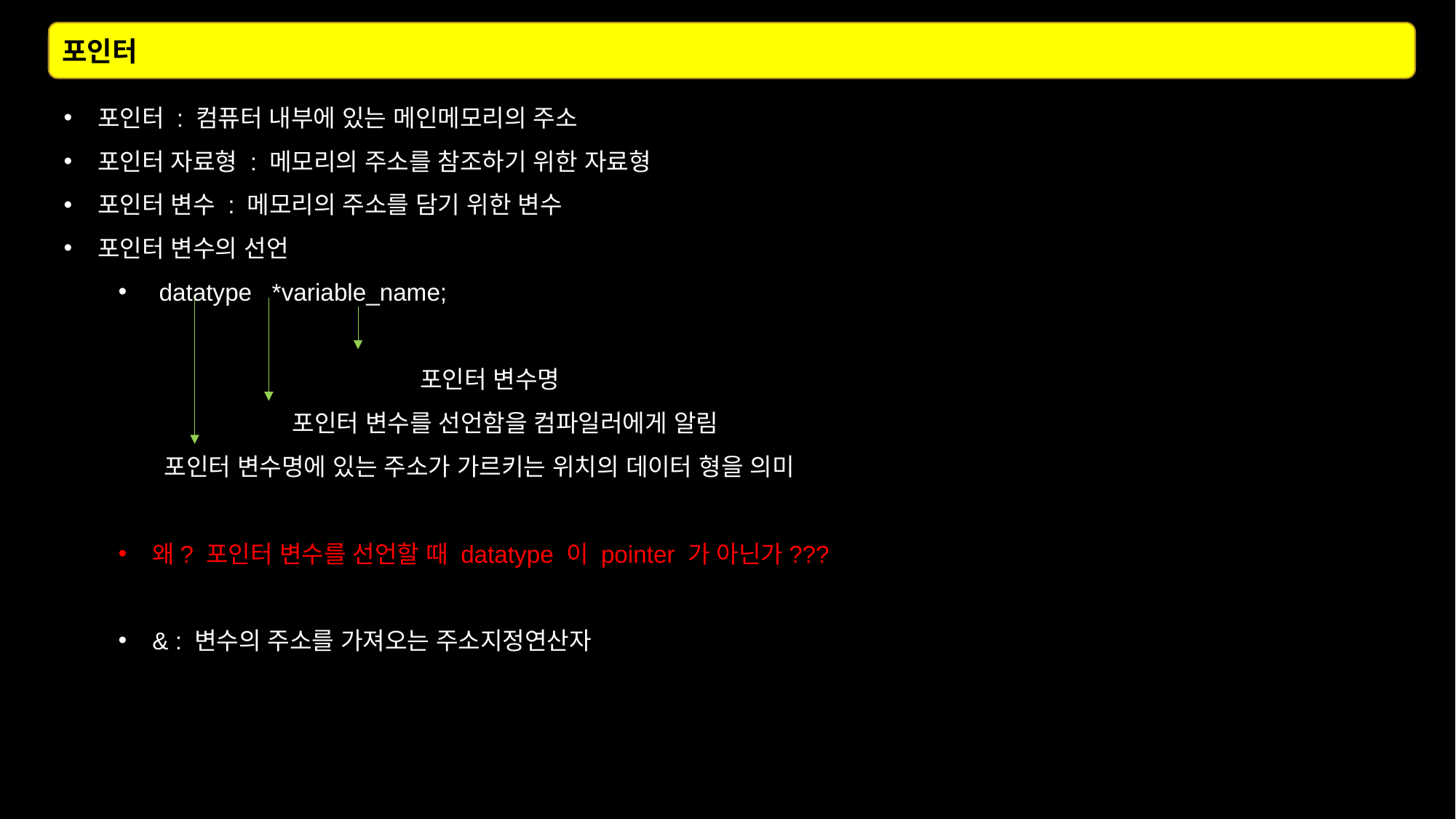

포인터
포인터 : 컴퓨터 내부에 있는 메인메모리의 주소
포인터 자료형 : 메모리의 주소를 참조하기 위한 자료형
포인터 변수 : 메모리의 주소를 담기 위한 변수
포인터 변수의 선언
 datatype   *variable_name;

                                            포인터 변수명
                         포인터 변수를 선언함을 컴파일러에게 알림
      포인터 변수명에 있는 주소가 가르키는 위치의 데이터 형을 의미

왜? 포인터 변수를 선언할 때 datatype 이 pointer 가 아닌가???

& : 변수의 주소를 가져오는 주소지정연산자